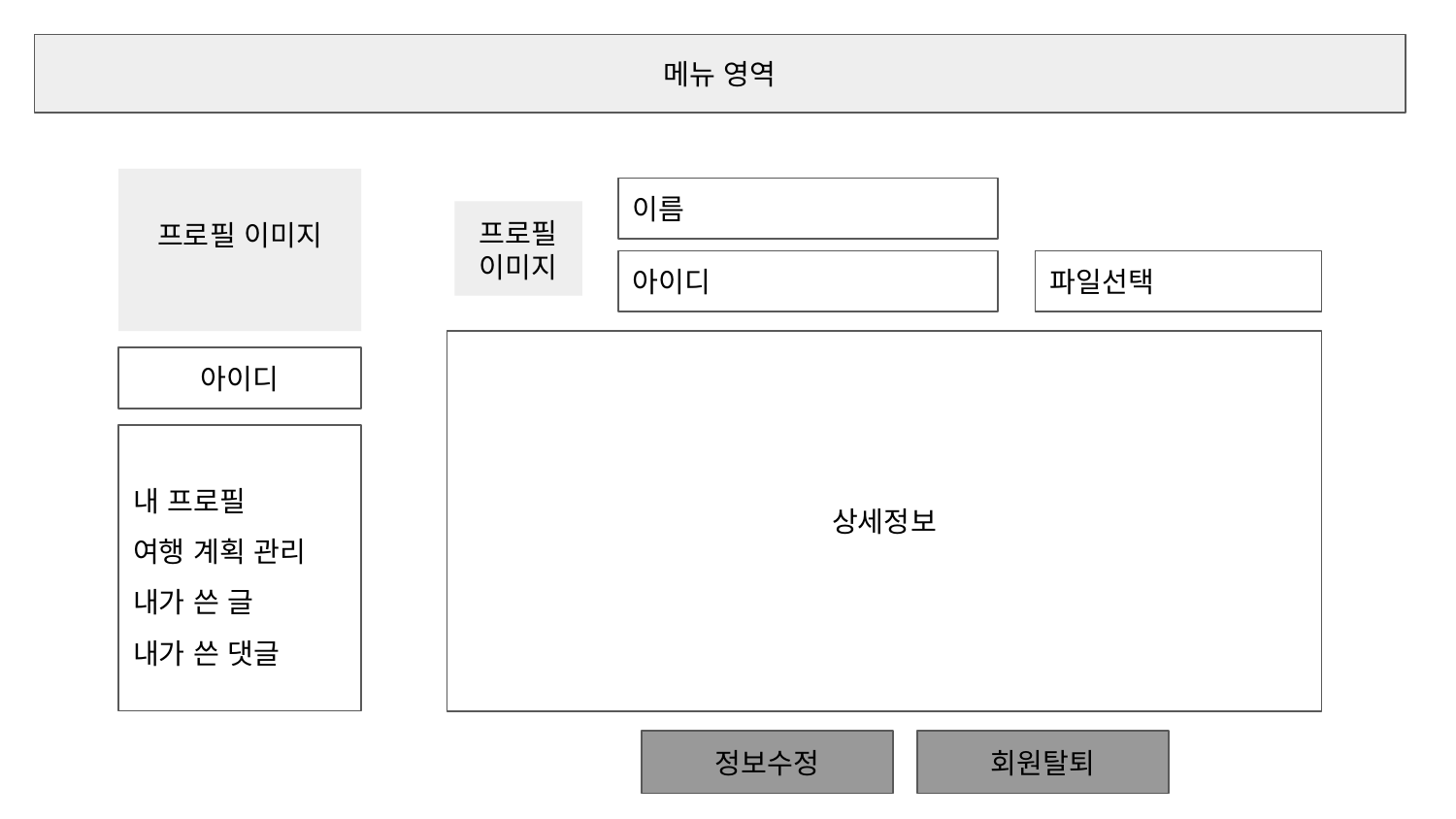

메뉴 영역

프로필 이미지

이름
프로필 이미지

아이디
파일선택
상세정보
아이디
내 프로필
여행 계획 관리
내가 쓴 글
내가 쓴 댓글
정보수정
회원탈퇴